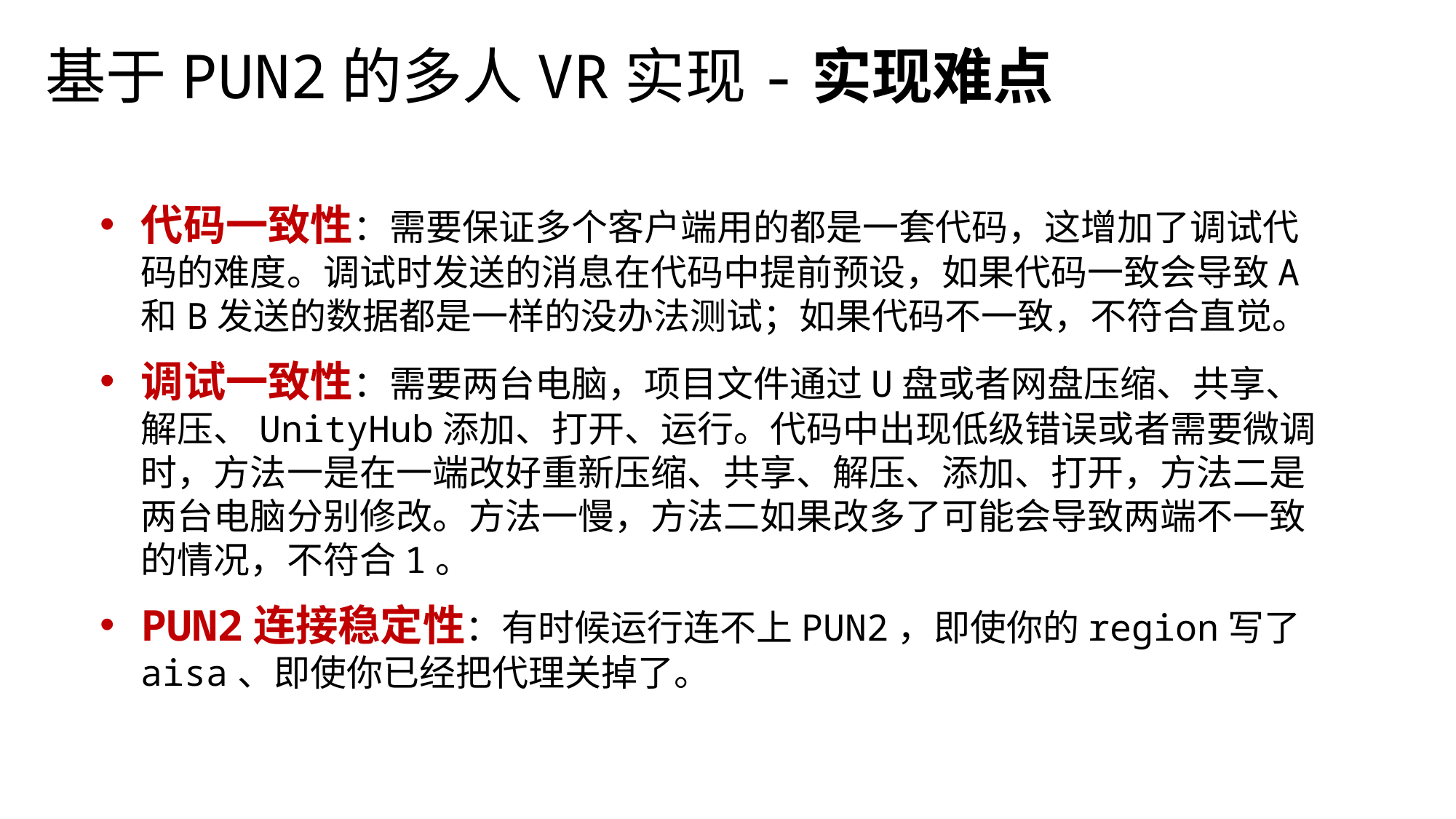

基于PUN2的多人VR实现-实现难点
代码一致性：需要保证多个客户端用的都是一套代码，这增加了调试代码的难度。调试时发送的消息在代码中提前预设，如果代码一致会导致A和B发送的数据都是一样的没办法测试；如果代码不一致，不符合直觉。
调试一致性：需要两台电脑，项目文件通过U盘或者网盘压缩、共享、解压、UnityHub添加、打开、运行。代码中出现低级错误或者需要微调时，方法一是在一端改好重新压缩、共享、解压、添加、打开，方法二是两台电脑分别修改。方法一慢，方法二如果改多了可能会导致两端不一致的情况，不符合1。
PUN2连接稳定性：有时候运行连不上PUN2，即使你的region写了aisa、即使你已经把代理关掉了。